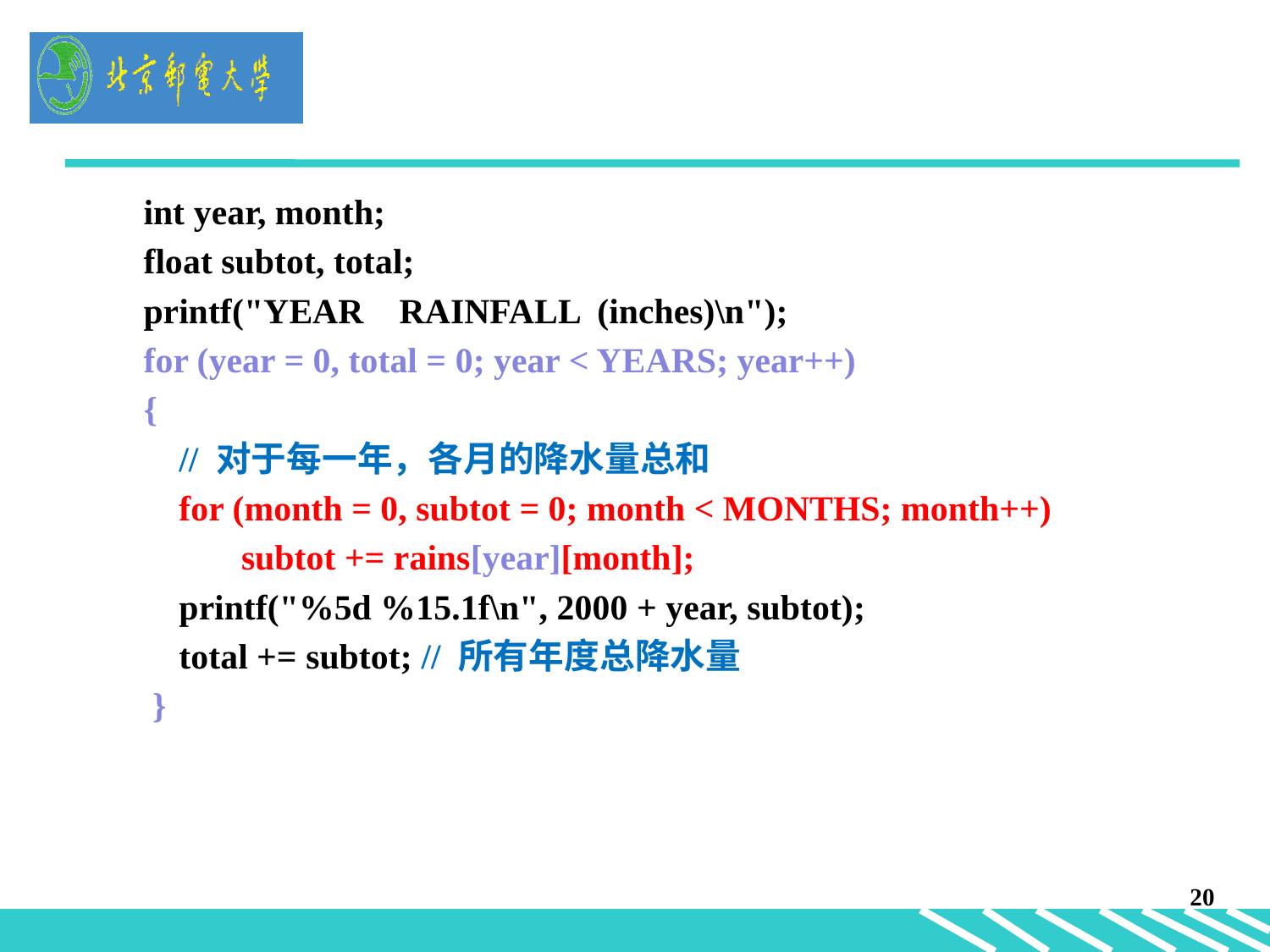

#
    int year, month;
    float subtot, total;
    printf("YEAR    RAINFALL  (inches)\n");
    for (year = 0, total = 0; year < YEARS; year++)
    {
        // 对于每一年，各月的降水量总和
        for (month = 0, subtot = 0; month < MONTHS; month++)
               subtot += rains[year][month];
        printf("%5d %15.1f\n", 2000 + year, subtot);
        total += subtot; // 所有年度总降水量
     }
20